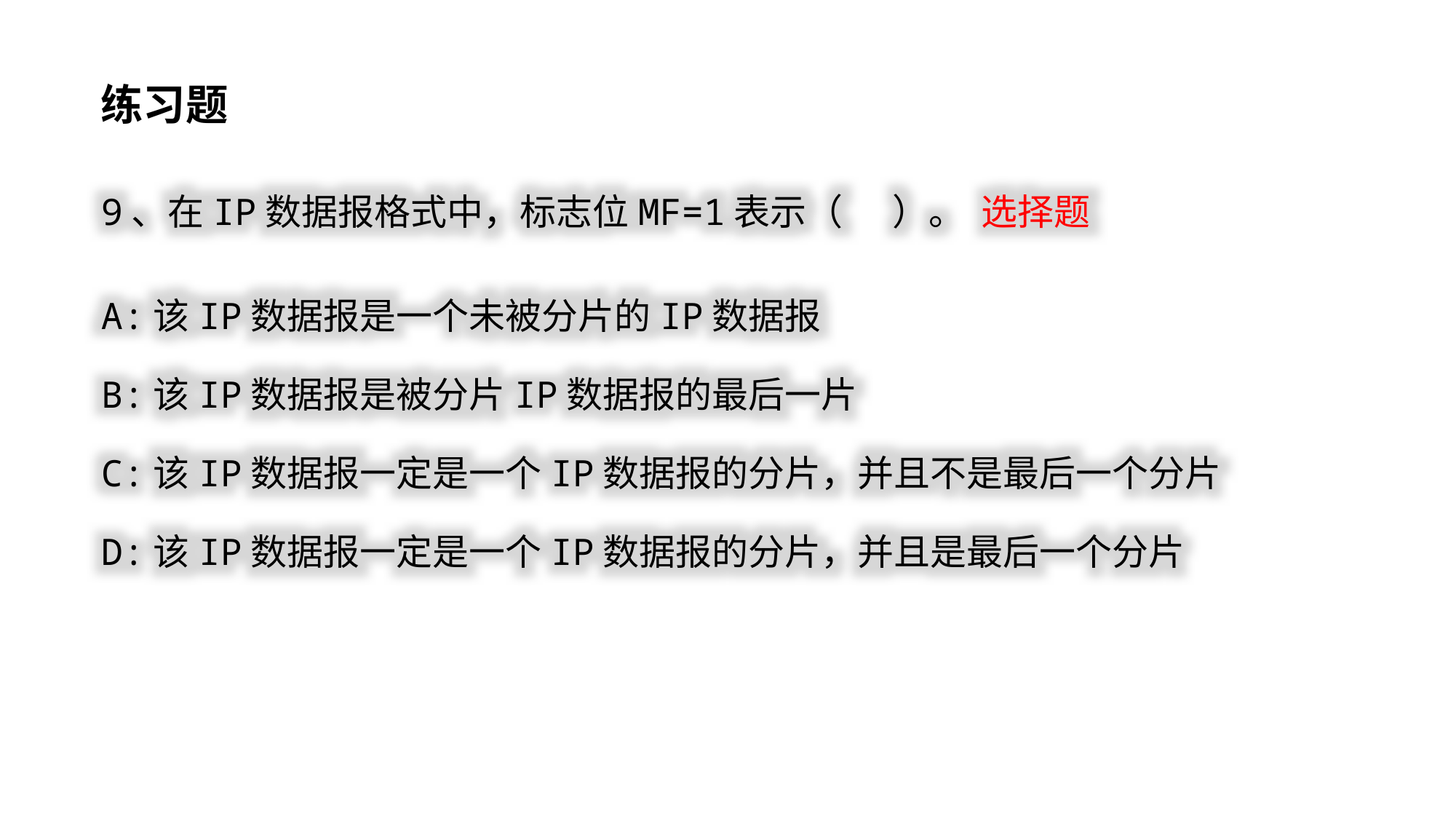

练习题
9、在IP数据报格式中，标志位MF=1表示（      ）。  选择题

A:该IP数据报是一个未被分片的IP数据报

B:该IP数据报是被分片IP数据报的最后一片

C:该IP数据报一定是一个IP数据报的分片，并且不是最后一个分片

D:该IP数据报一定是一个IP数据报的分片，并且是最后一个分片